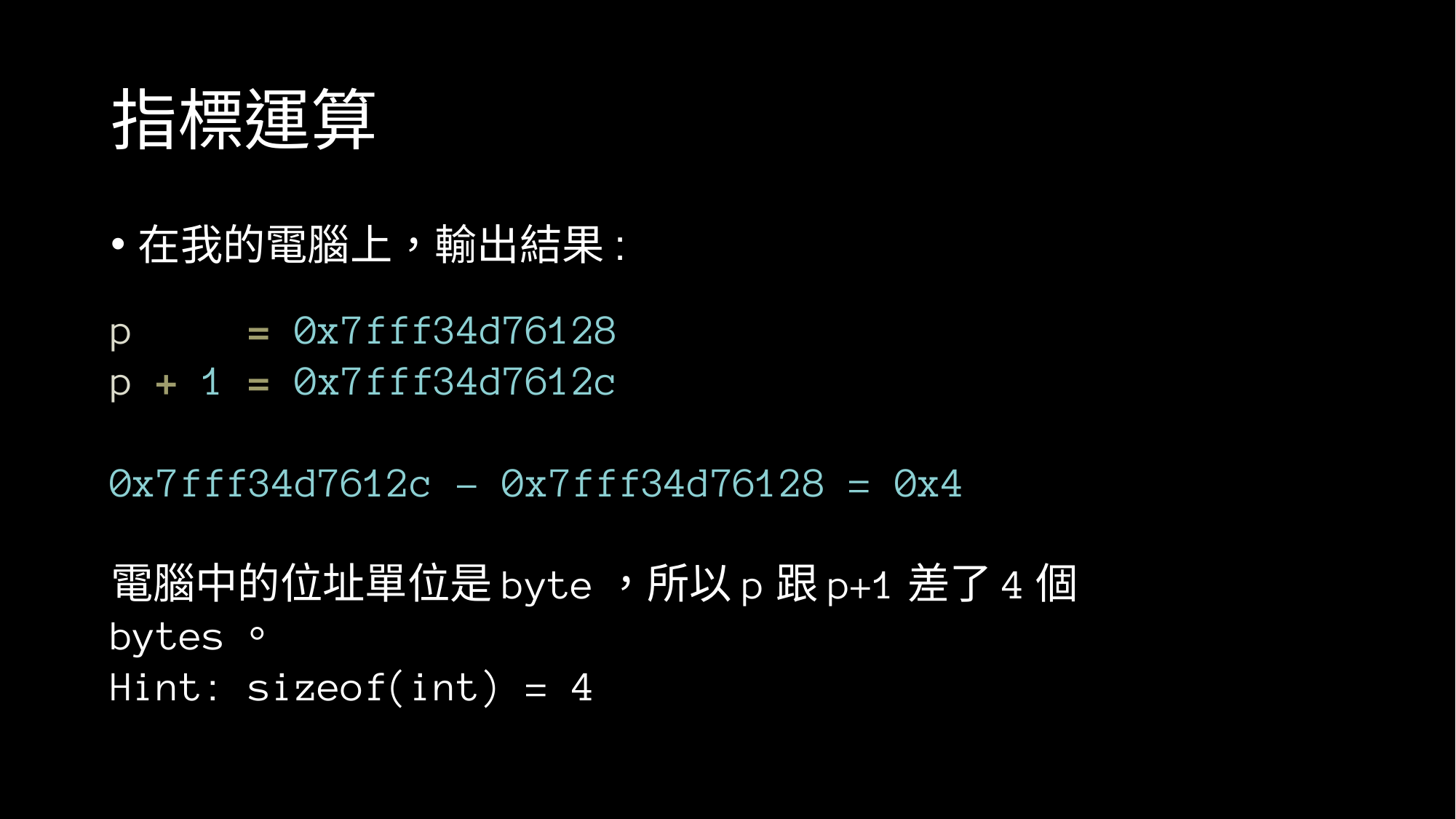

# 指標運算
在我的電腦上，輸出結果:
p     = 0x7fff34d76128
p + 1 = 0x7fff34d7612c

0x7fff34d7612c - 0x7fff34d76128 = 0x4

電腦中的位址單位是byte，所以p跟p+1差了4個bytes。
Hint: sizeof(int) = 4